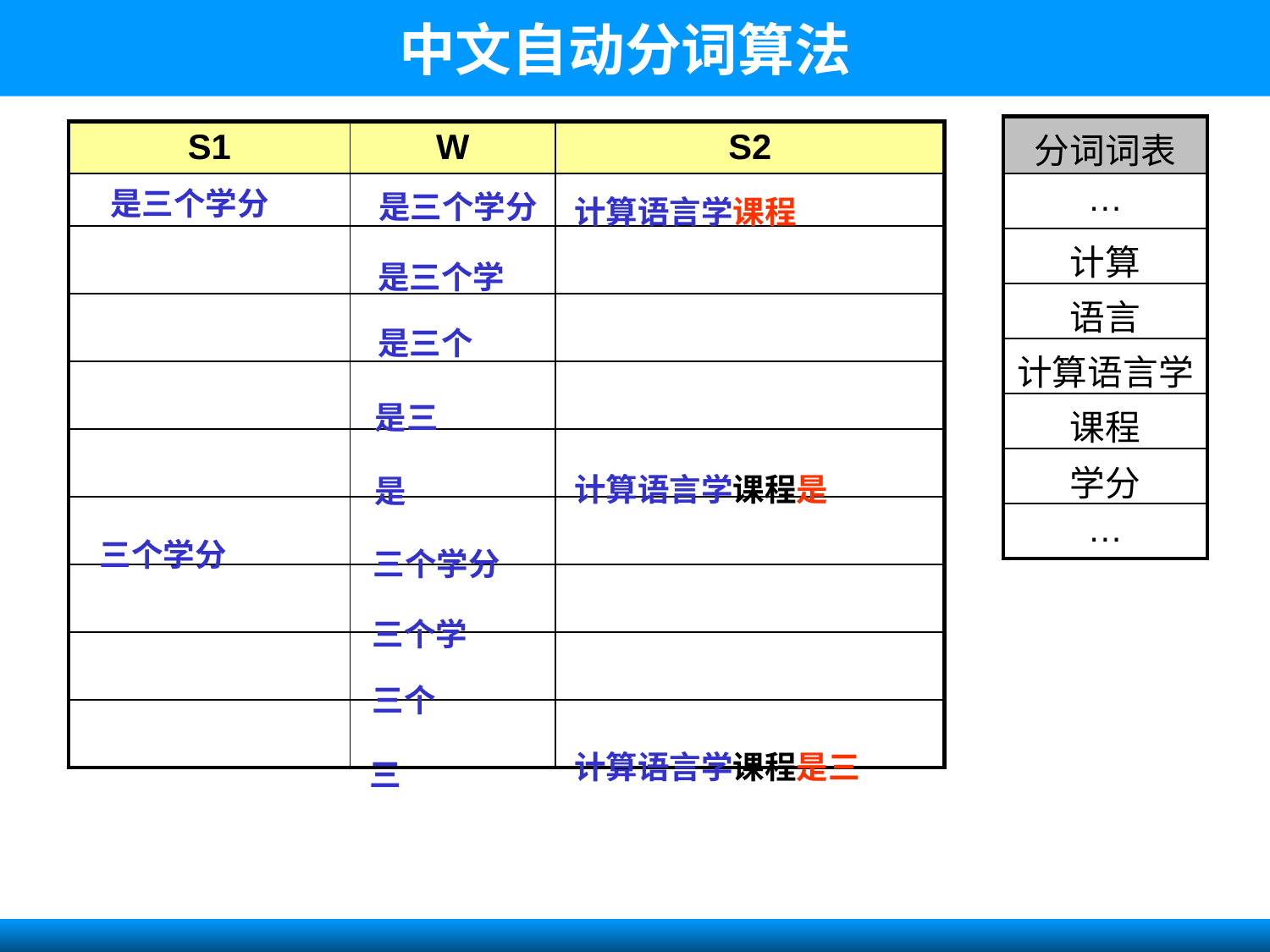

中文自动分词算法
| 分词词表 |
| --- |
| … |
| 计算 |
| 语言 |
| 计算语言学 |
| 课程 |
| 学分 |
| … |
| S1 | W | S2 |
| --- | --- | --- |
|  |  |  |
|  |  |  |
|  |  |  |
|  |  |  |
|  |  |  |
|  |  |  |
|  |  |  |
|  |  |  |
|  |  |  |
是三个学分
是三个学分
计算语言学课程
是三个学
是三个
是三
计算语言学课程是
是
三个学分
三个学分
三个学
三个
计算语言学课程是三
三